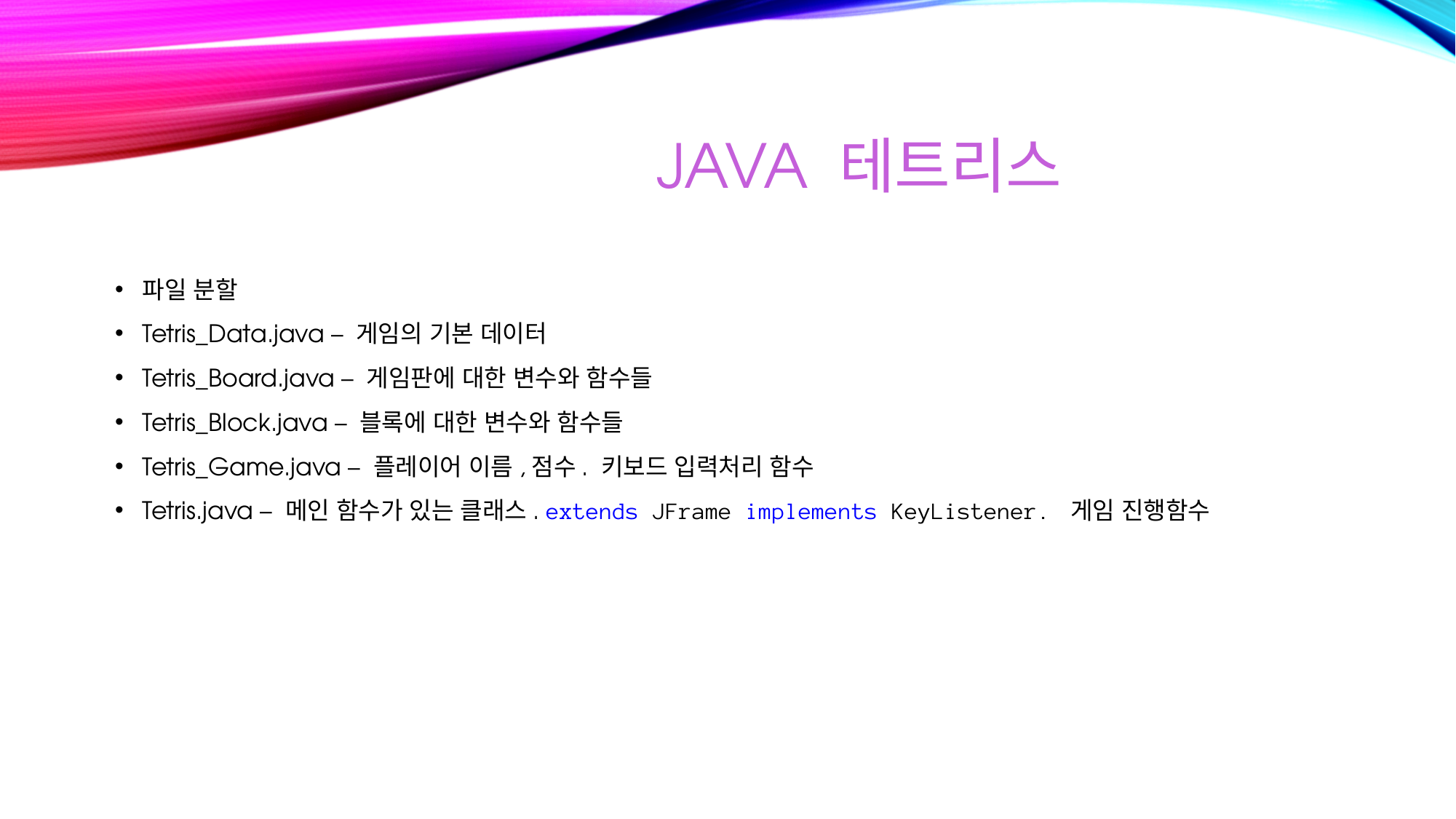

# Java 테트리스
파일 분할
Tetris_Data.java – 게임의 기본 데이터
Tetris_Board.java – 게임판에 대한 변수와 함수들
Tetris_Block.java – 블록에 대한 변수와 함수들
Tetris_Game.java – 플레이어 이름,점수. 키보드 입력처리 함수
Tetris.java – 메인 함수가 있는 클래스. extends JFrame implements KeyListener. 게임 진행함수